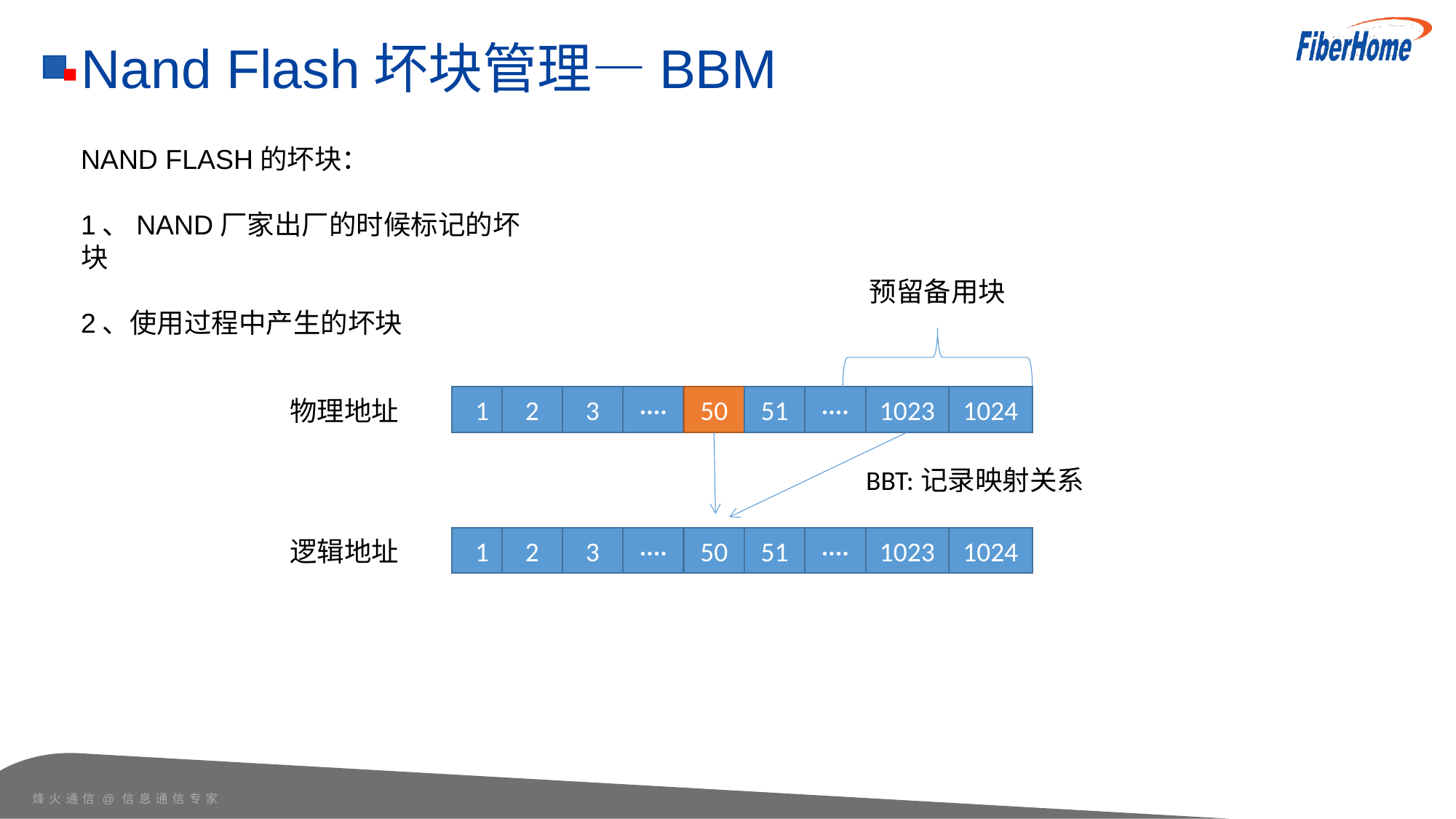

Nand Flash坏块管理—BBM
NAND FLASH的坏块：

1、NAND厂家出厂的时候标记的坏块

2、使用过程中产生的坏块

预留备用块
1
2
3
····
50
51
····
1023
1024
物理地址
BBT:记录映射关系
1
2
3
····
50
51
····
1023
1024
逻辑地址